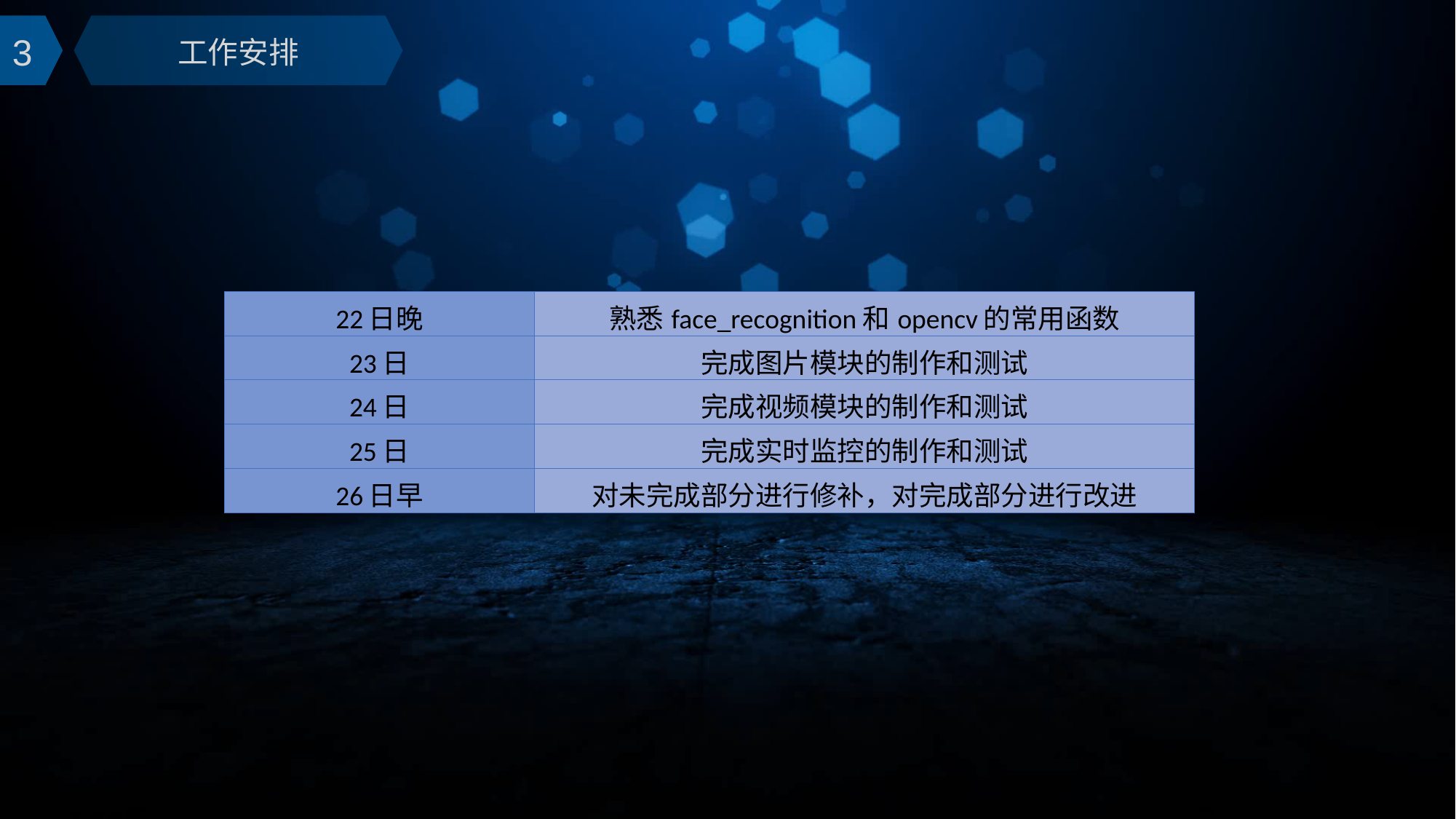

3

工作安排
| 22日晚 | 熟悉face\_recognition和opencv的常用函数 |
| --- | --- |
| 23日 | 完成图片模块的制作和测试 |
| 24日 | 完成视频模块的制作和测试 |
| 25日 | 完成实时监控的制作和测试 |
| 26日早 | 对未完成部分进行修补，对完成部分进行改进 |